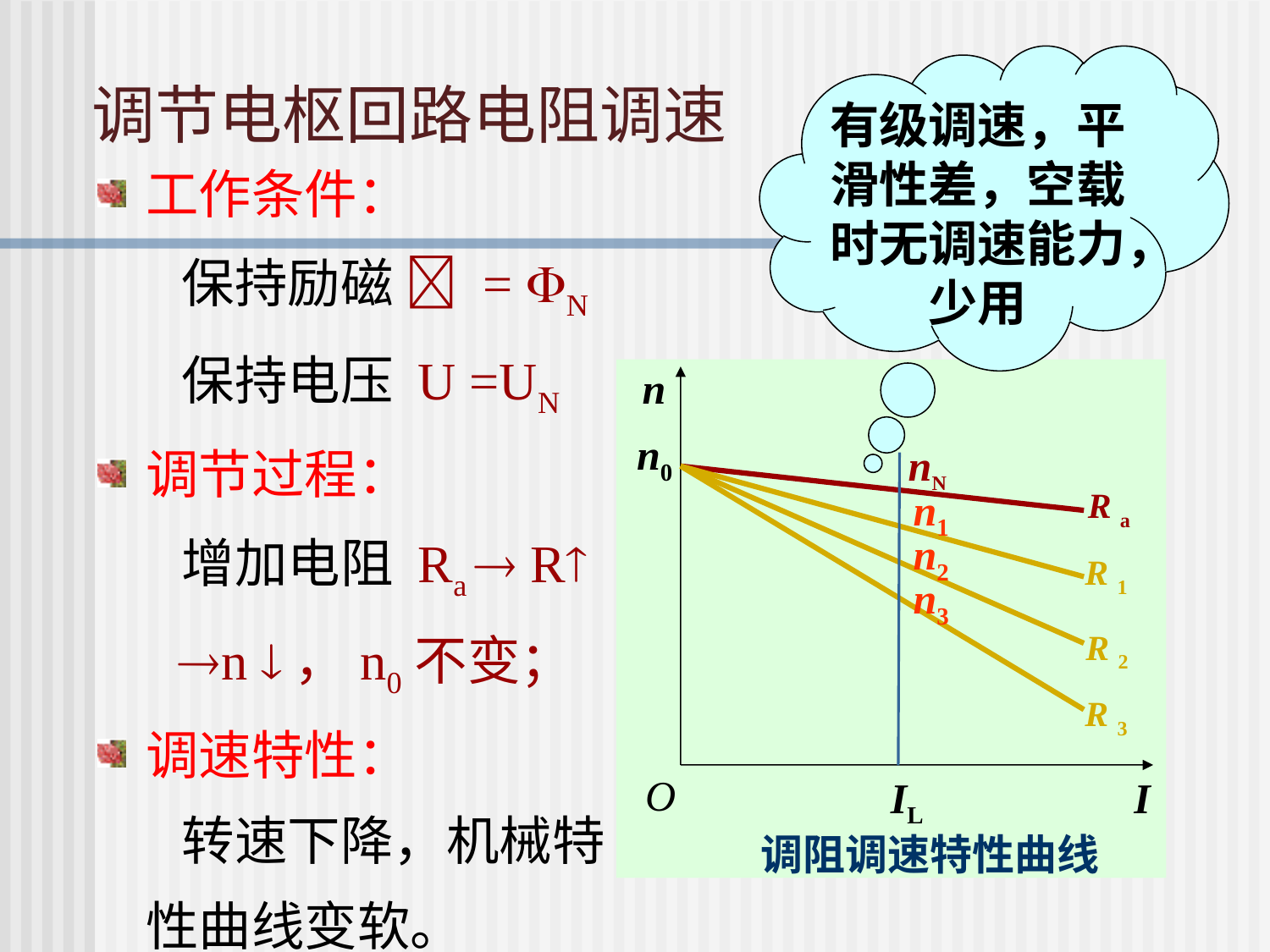

有级调速，平滑性差，空载时无调速能力，少用
# 调节电枢回路电阻调速
工作条件：
      保持励磁 Φ = ΦN
      保持电压 U =UN
调节过程：
      增加电阻 Ra → R↑
      →n ↓，n0不变；
调速特性：
      转速下降，机械特性曲线变软。
n

n0
nN

n1
R a
n2
R 1
n3
R 2
R 3
O

IL
I
调阻调速特性曲线

6